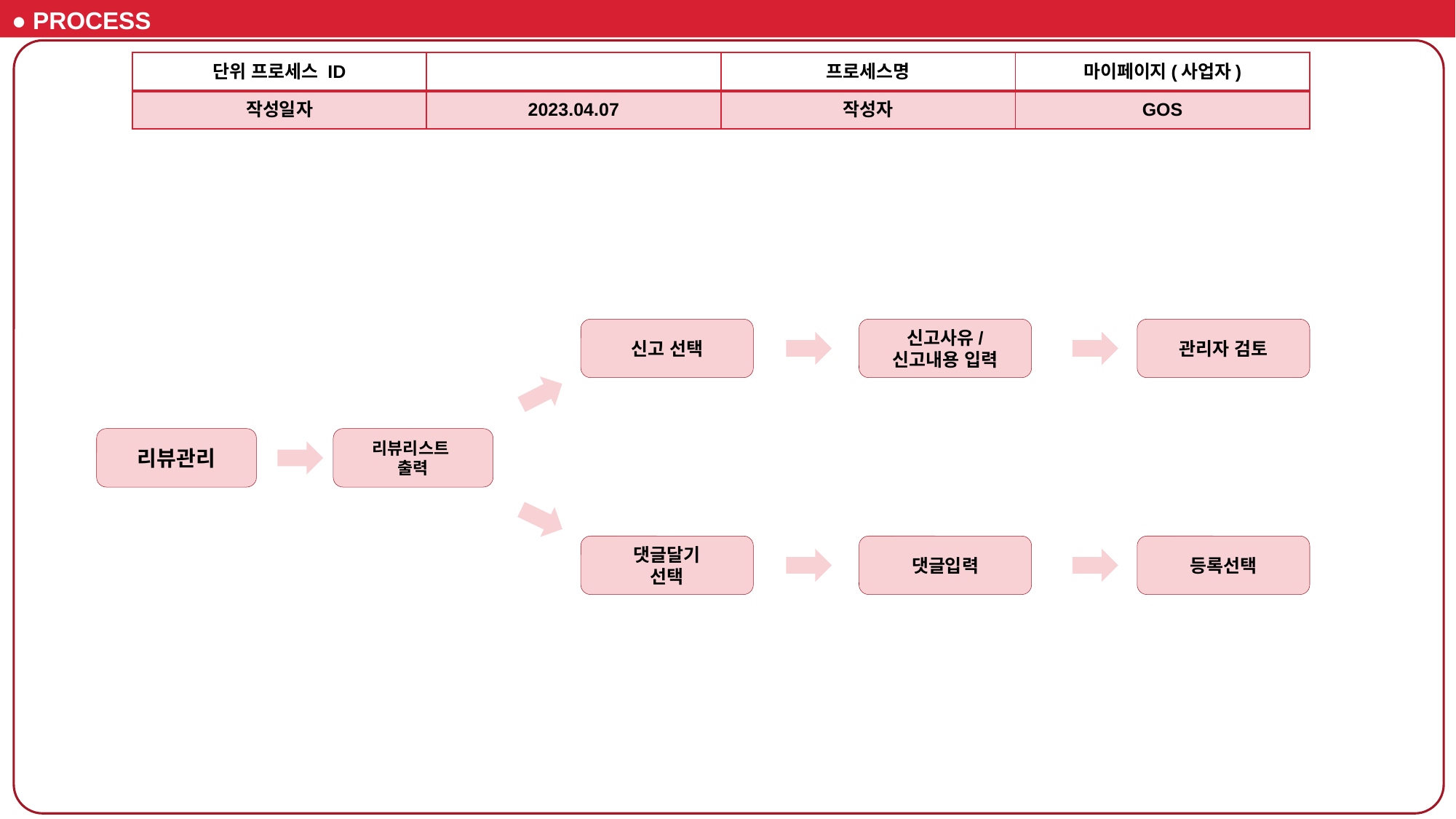

● PROCESS

| 단위 프로세스 ID |  | 프로세스명 | 마이페이지(사업자) |
| --- | --- | --- | --- |
| 작성일자 | 2023.04.07 | 작성자 | GOS |
관리자 검토
신고 선택
신고사유/
신고내용 입력

리뷰관리
리뷰리스트
출력

댓글달기
선택
댓글입력
등록선택